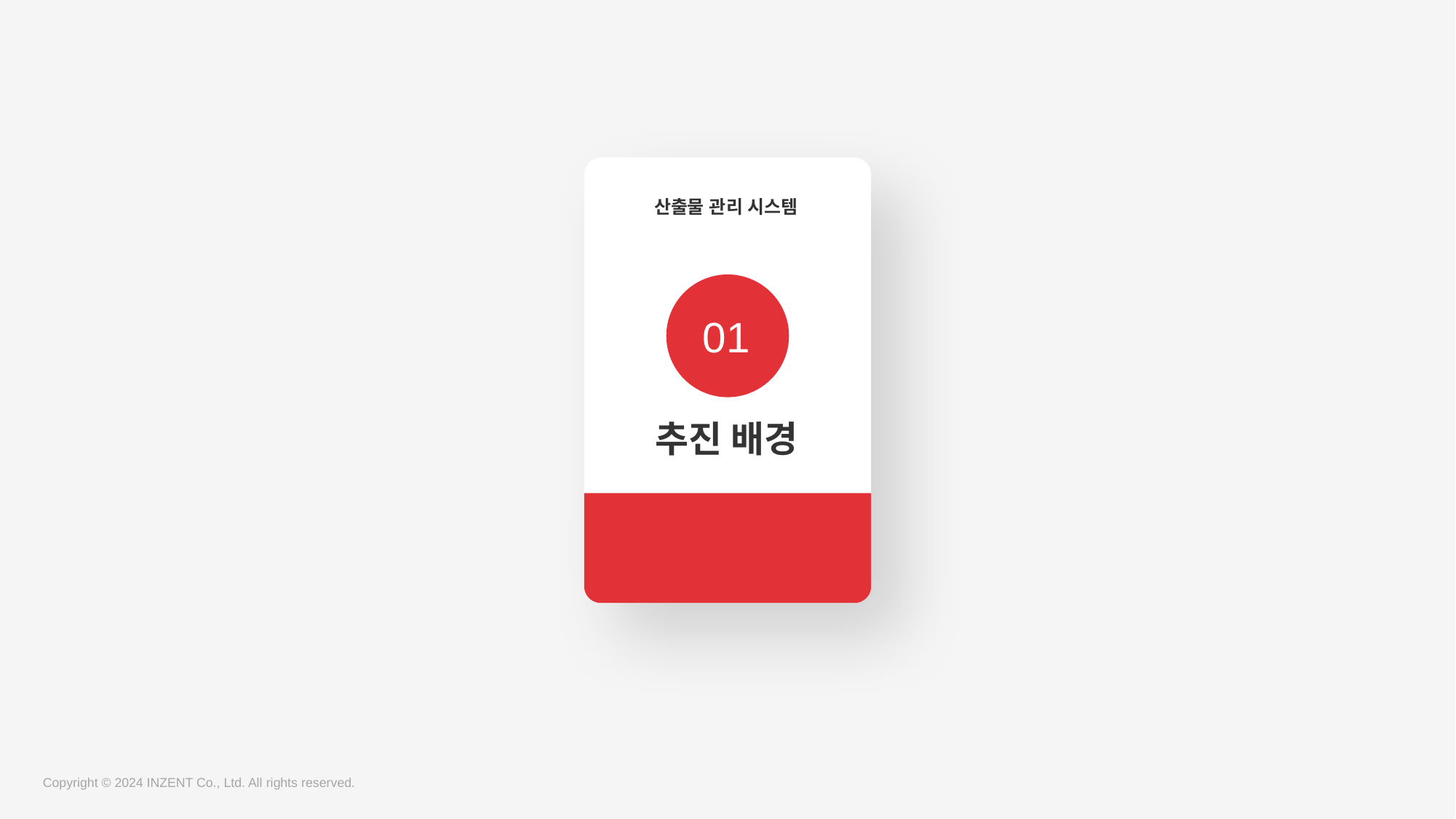

산출물 관리 시스템

01
추진 배경
추진 배경 및 개발 목적을
설명한다.